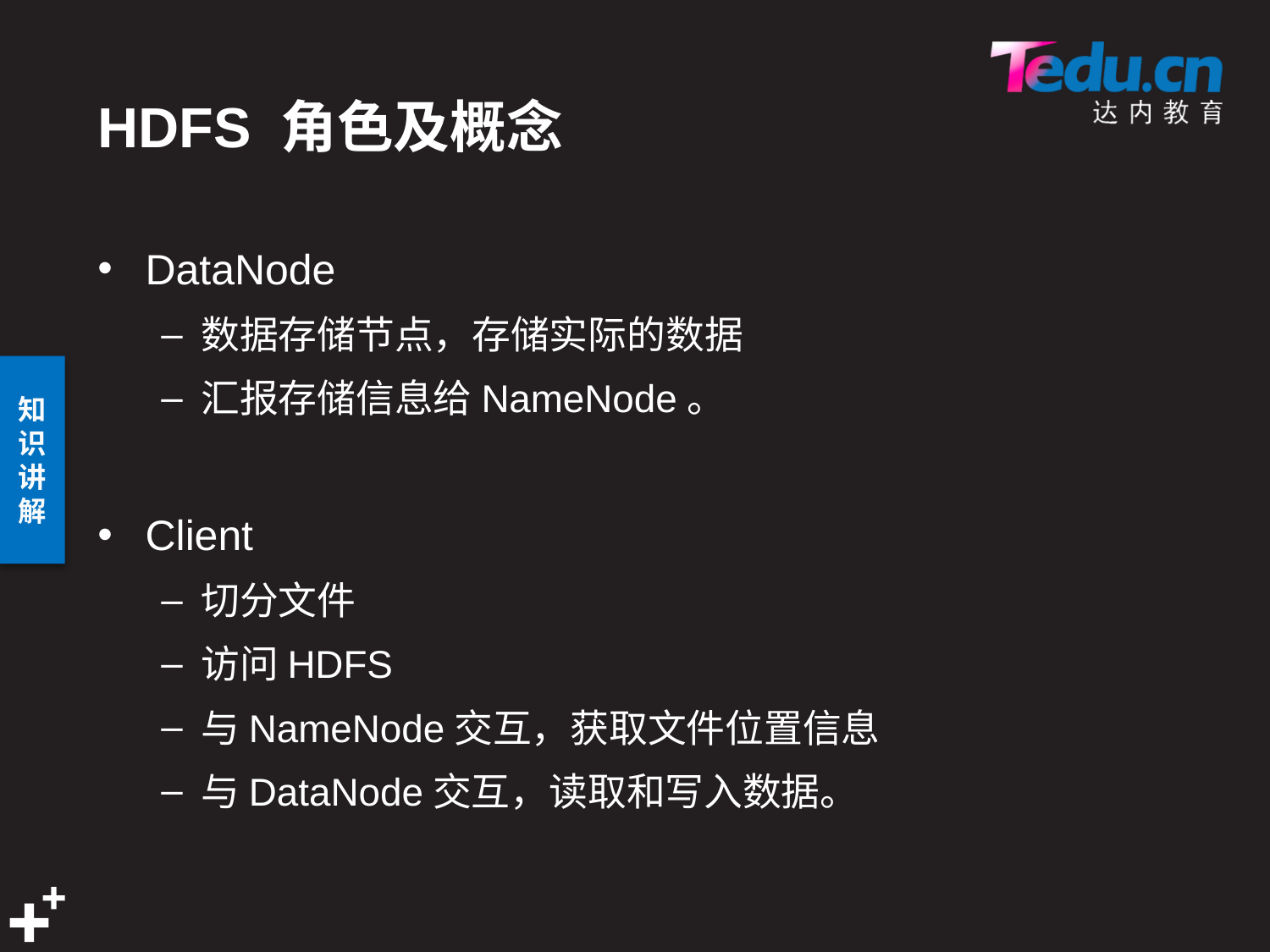

# HDFS 角色及概念
DataNode
数据存储节点，存储实际的数据
汇报存储信息给NameNode。

Client
切分文件
访问HDFS
与NameNode交互，获取文件位置信息
与DataNode交互，读取和写入数据。